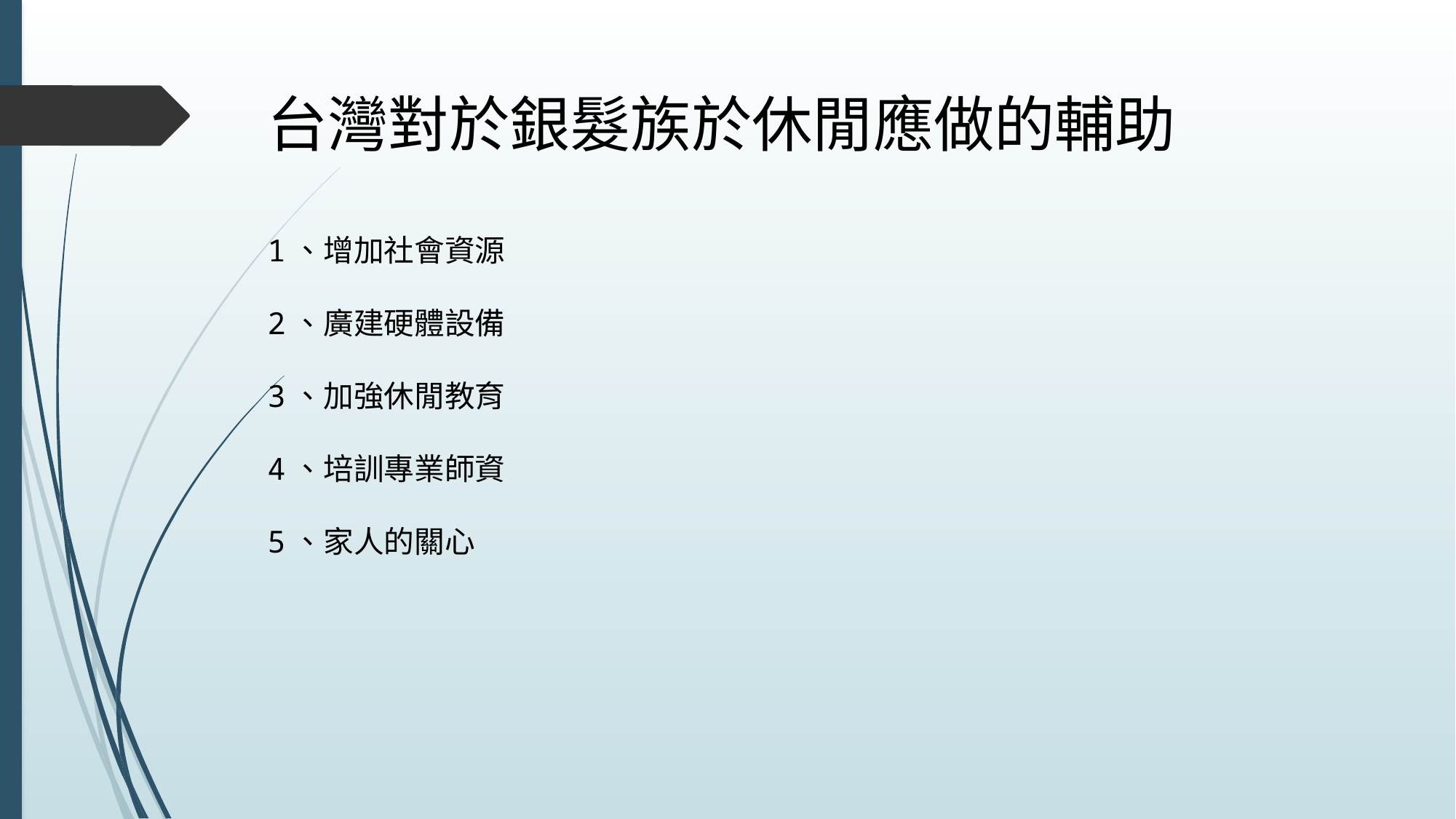

台灣對於銀髮族於休閒應做的輔助

1、增加社會資源

2、廣建硬體設備

3、加強休閒教育

4、培訓專業師資

5、家人的關心